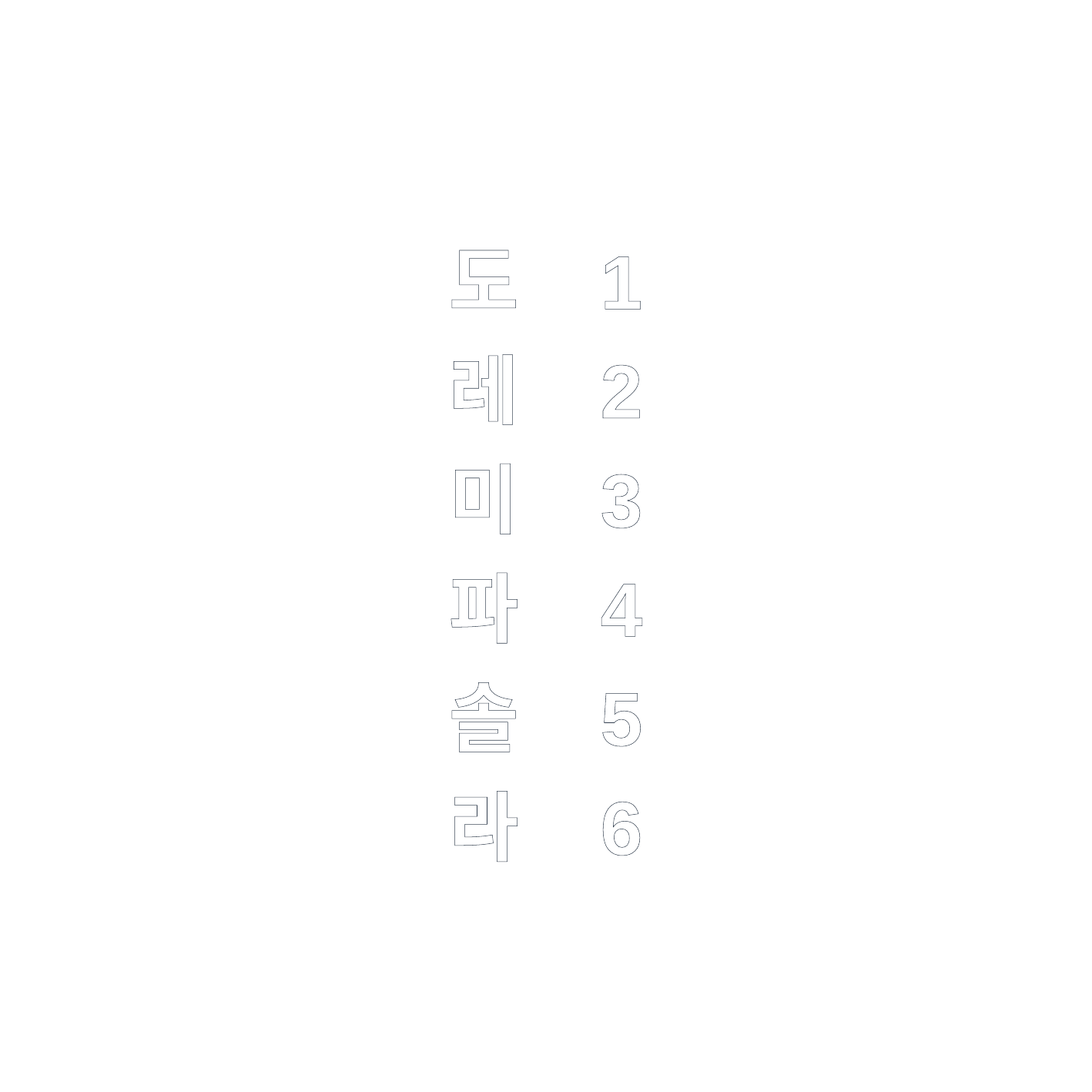

도   1
레   2
미   3
파   4
솔   5
라   6